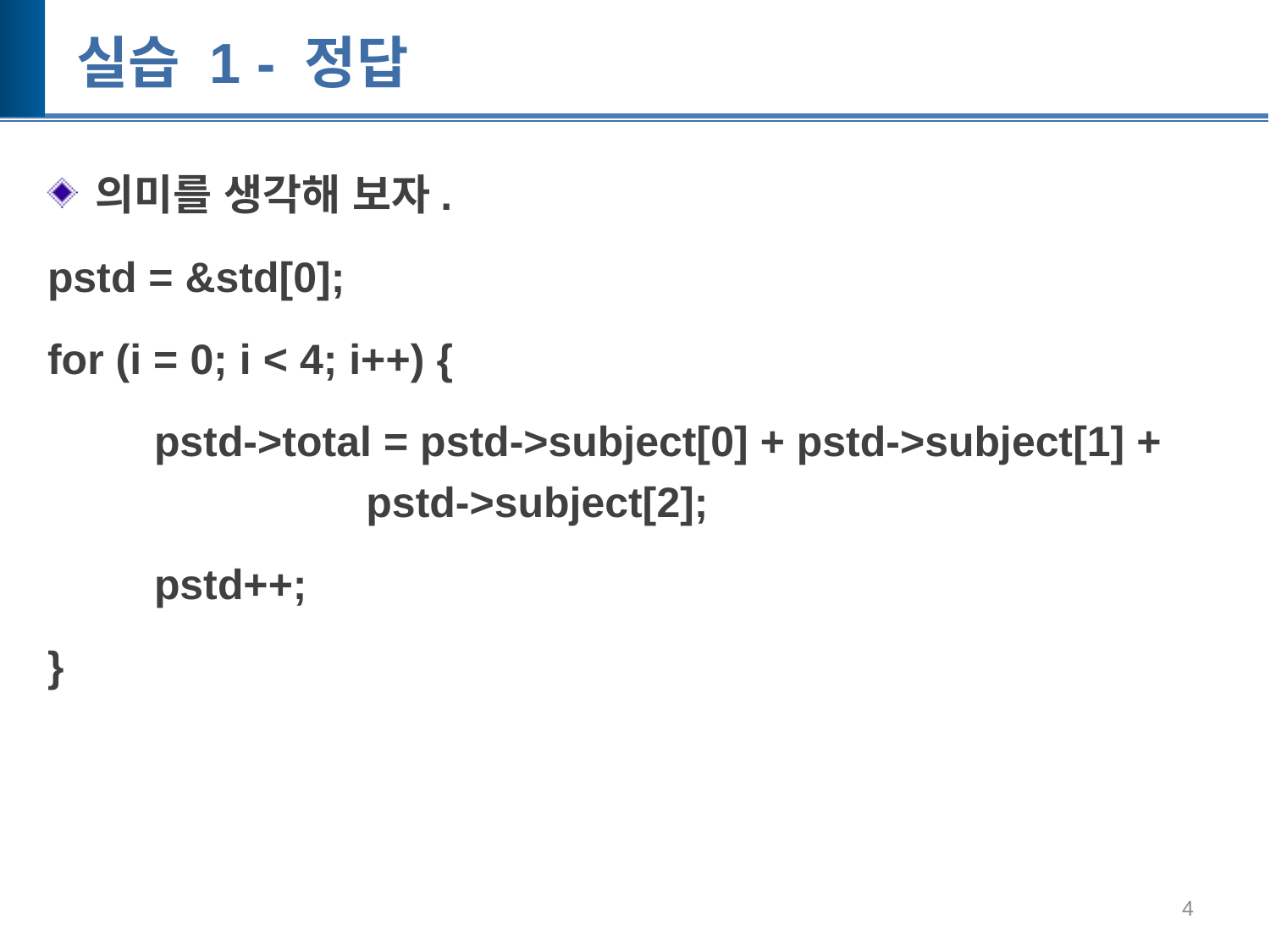

# 실습 1 - 정답
의미를 생각해 보자.
pstd = &std[0];
for (i = 0; i < 4; i++) {
         pstd->total = pstd->subject[0] + pstd->subject[1] +
                           pstd->subject[2];
         pstd++;
}

4